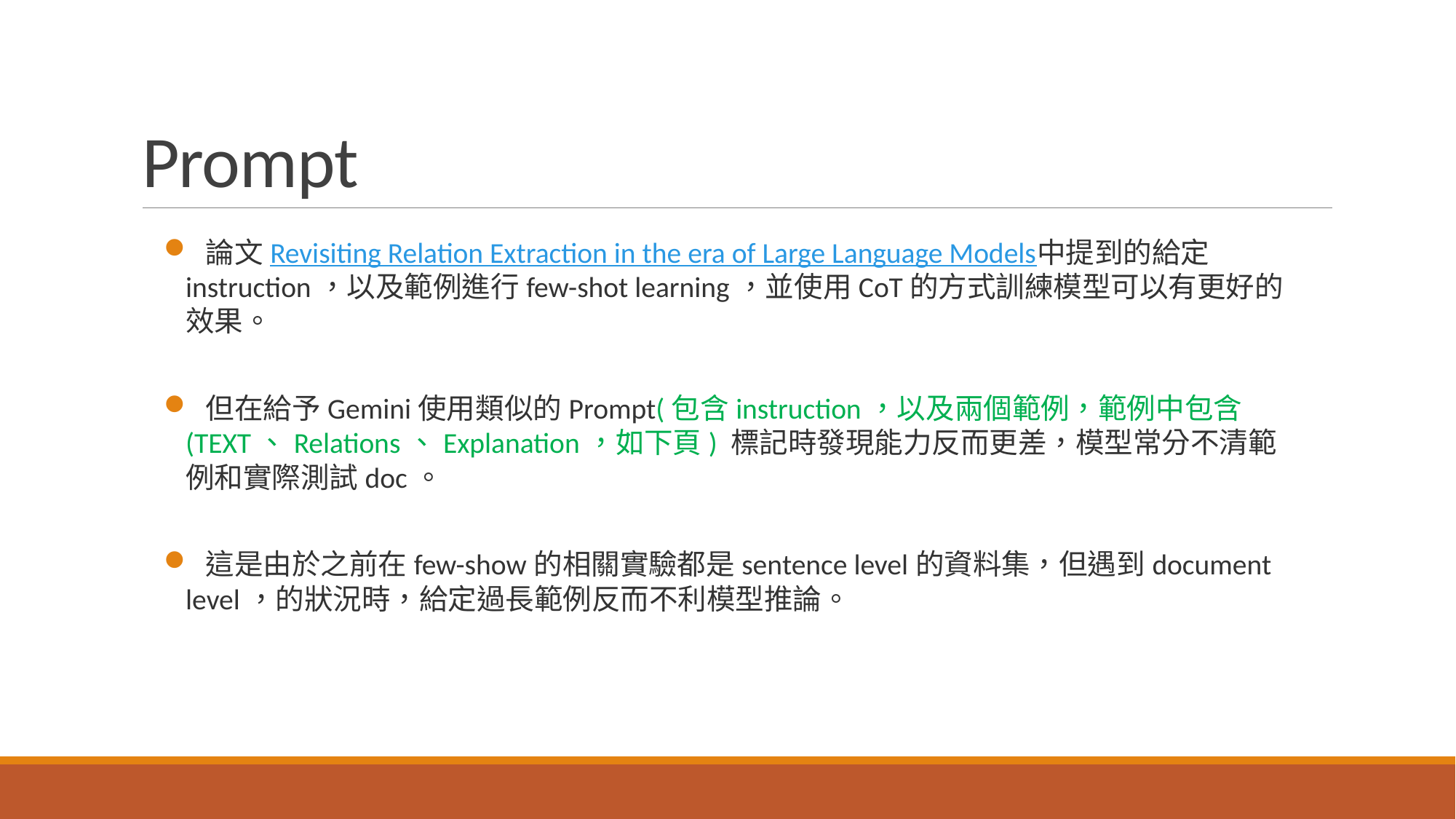

# Prompt
 論文Revisiting Relation Extraction in the era of Large Language Models中提到的給定instruction，以及範例進行few-shot learning，並使用CoT的方式訓練模型可以有更好的效果。

 但在給予Gemini使用類似的Prompt(包含instruction，以及兩個範例，範例中包含(TEXT、Relations、Explanation，如下頁) 標記時發現能力反而更差，模型常分不清範例和實際測試doc。

 這是由於之前在few-show的相關實驗都是sentence level的資料集，但遇到document level，的狀況時，給定過長範例反而不利模型推論。